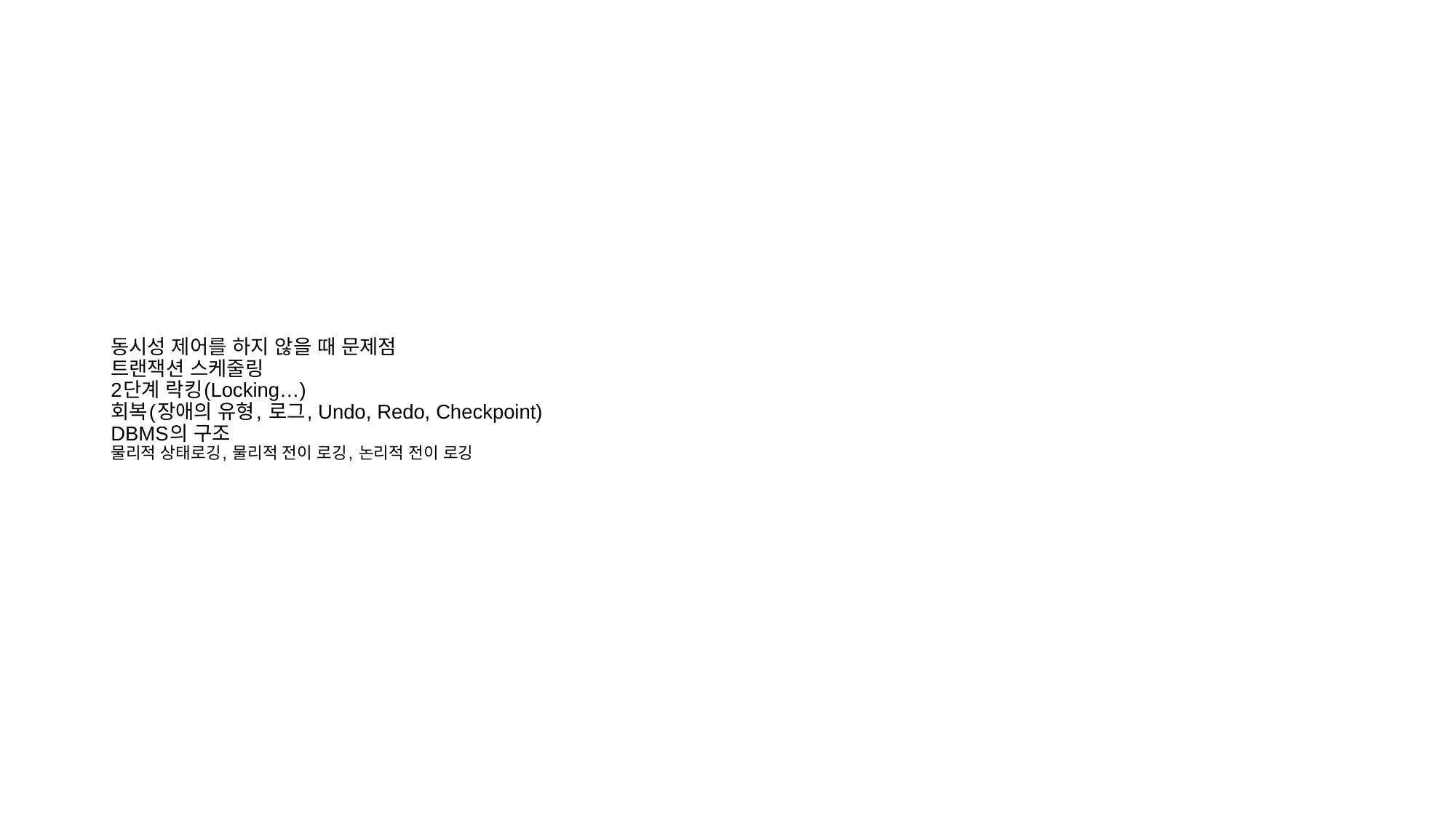

# 동시성 제어를 하지 않을 때 문제점 트랜잭션 스케줄링 2단계 락킹(Locking…) 회복(장애의 유형, 로그, Undo, Redo, Checkpoint) DBMS의 구조 물리적 상태로깅, 물리적 전이 로깅, 논리적 전이 로깅